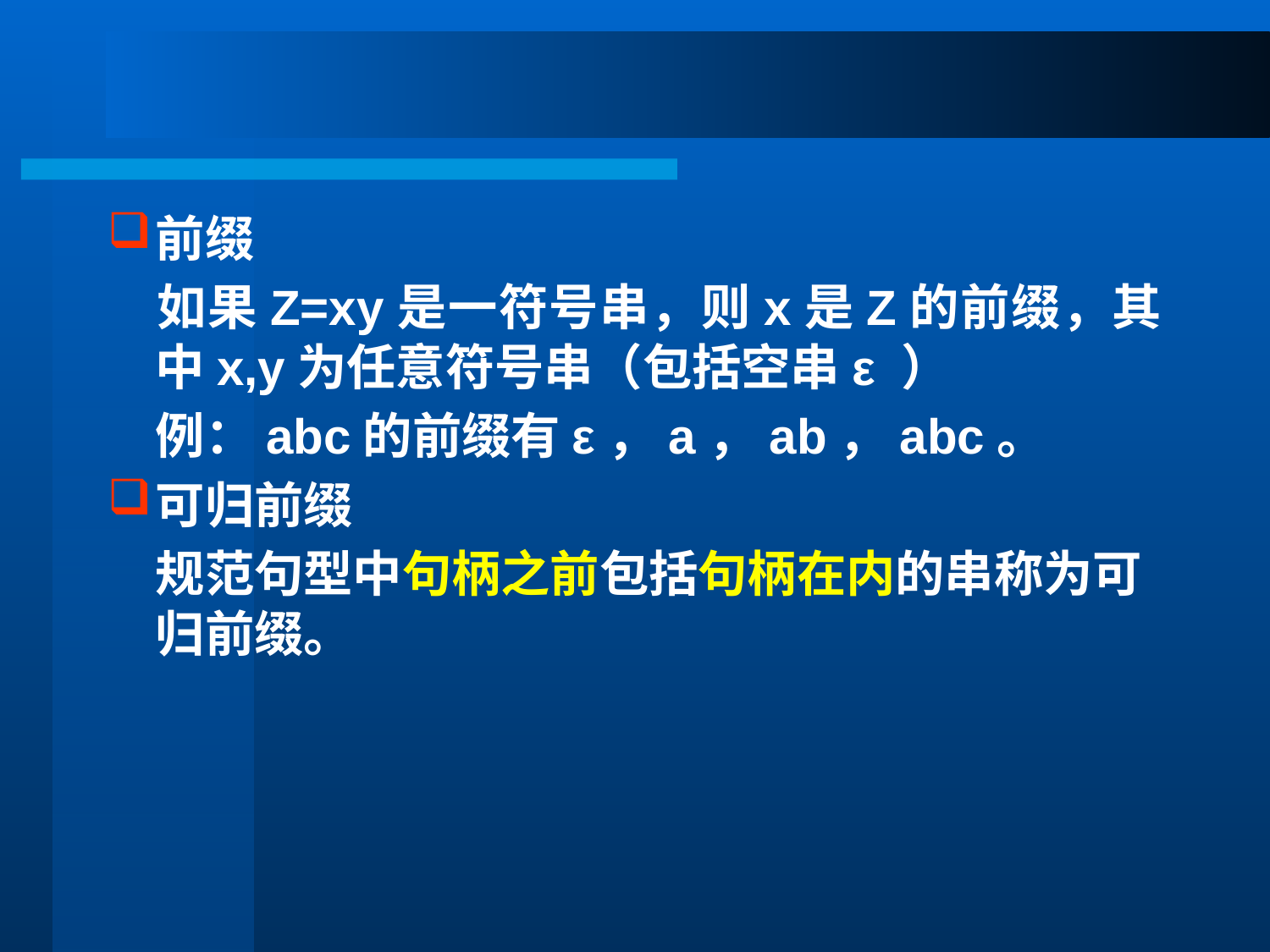

#
前缀
	如果Z=xy是一符号串，则x是Z的前缀，其中x,y为任意符号串（包括空串ε ）
	例：abc的前缀有ε，a，ab，abc。
可归前缀
	规范句型中句柄之前包括句柄在内的串称为可归前缀。